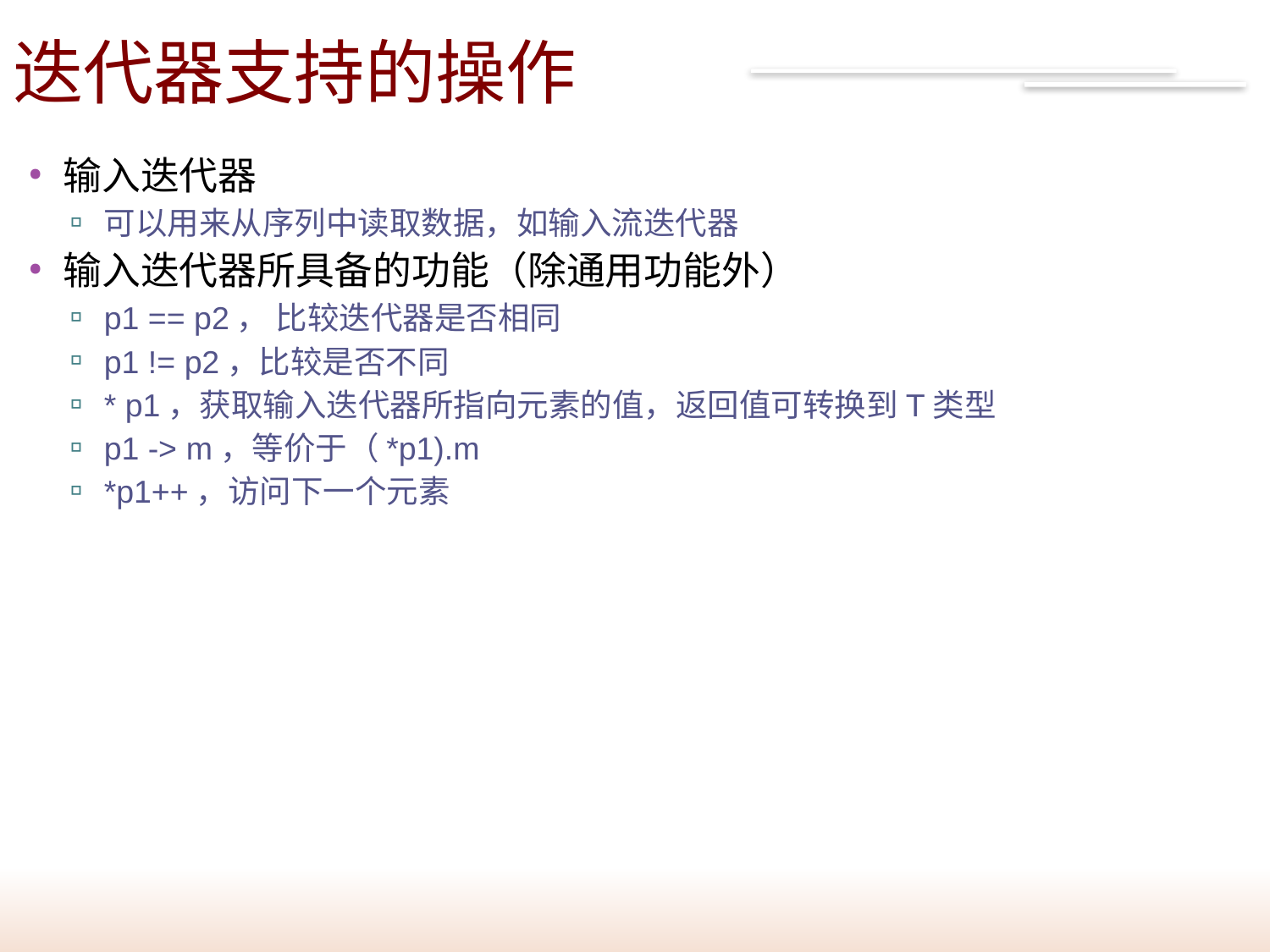

# 迭代器支持的操作
26
输入迭代器
可以用来从序列中读取数据，如输入流迭代器
输入迭代器所具备的功能（除通用功能外）
p1 == p2， 比较迭代器是否相同
p1 != p2，比较是否不同
* p1，获取输入迭代器所指向元素的值，返回值可转换到T类型
p1 -> m，等价于（*p1).m
*p1++，访问下一个元素